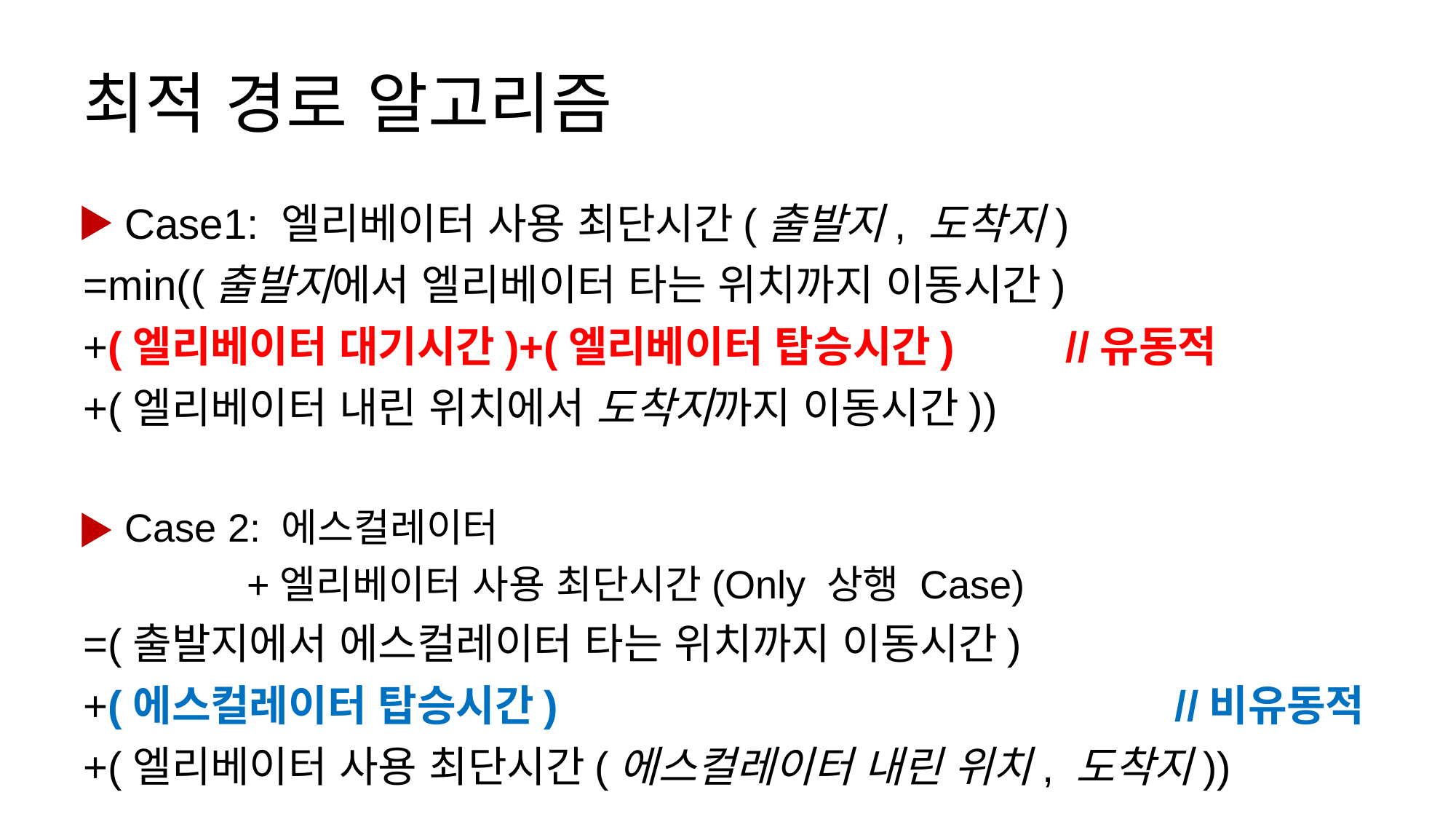

# 최적 경로 알고리즘
Case1: 엘리베이터 사용 최단시간(출발지, 도착지)
=min((출발지에서 엘리베이터 타는 위치까지 이동시간)
+(엘리베이터 대기시간)+(엘리베이터 탑승시간)		//유동적
+(엘리베이터 내린 위치에서 도착지까지 이동시간))

Case 2: 에스컬레이터
	     +엘리베이터 사용 최단시간(Only 상행 Case)
=(출발지에서 에스컬레이터 타는 위치까지 이동시간)
+(에스컬레이터 탑승시간)						//비유동적
+(엘리베이터 사용 최단시간(에스컬레이터 내린 위치, 도착지))